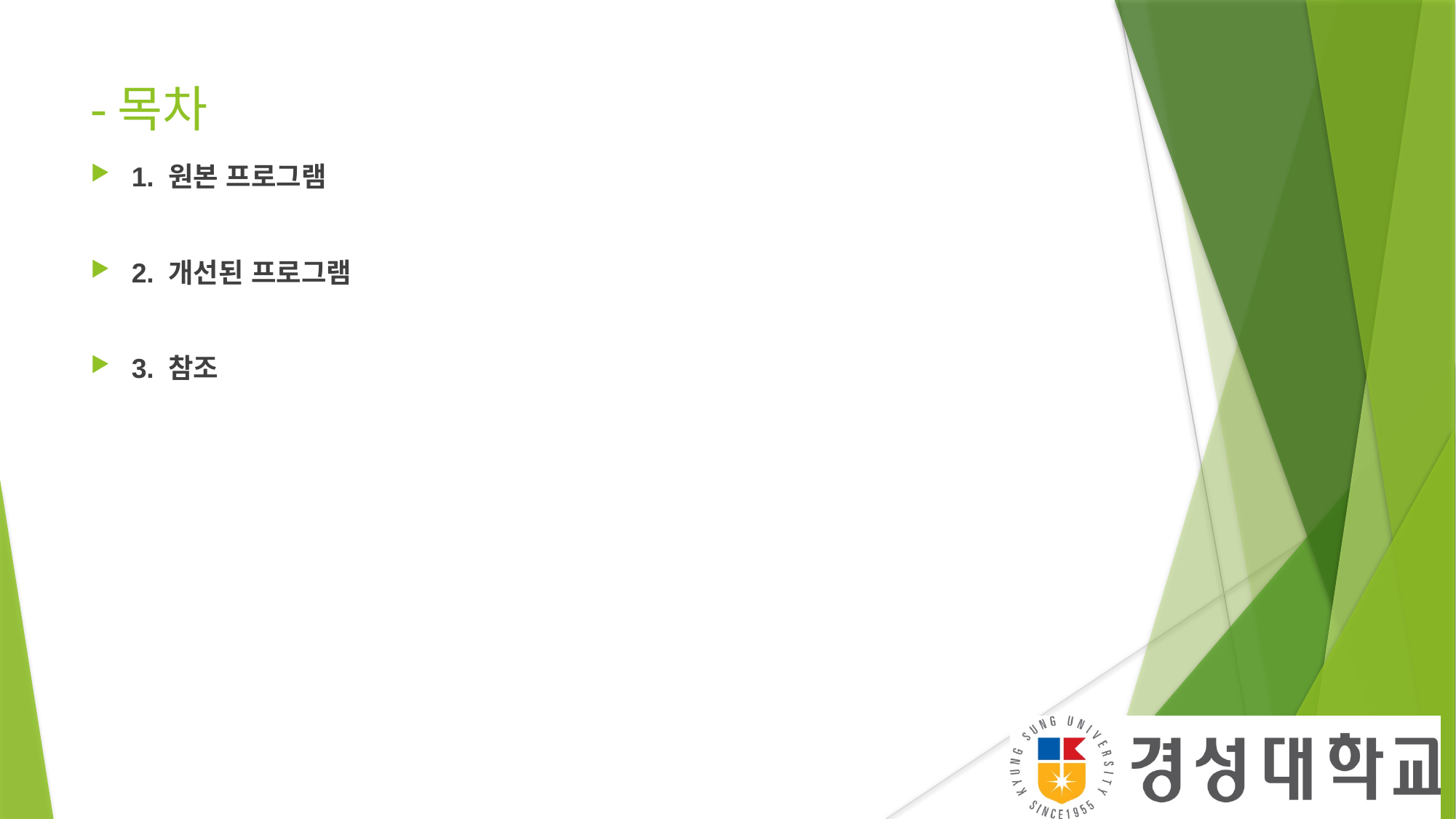

# -목차
1. 원본 프로그램

2. 개선된 프로그램

3. 참조